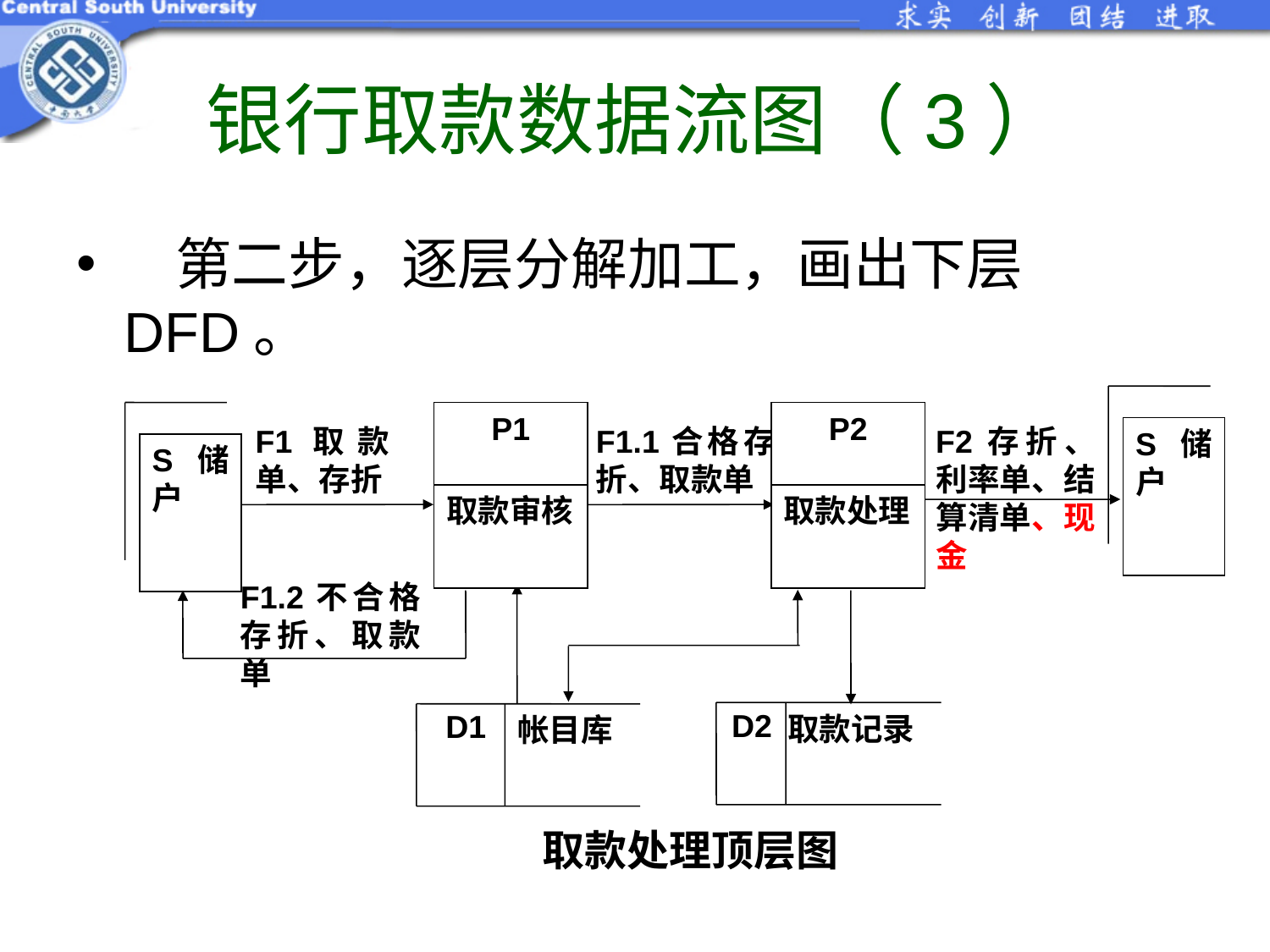

# 银行取款数据流图（3）
   第二步，逐层分解加工，画出下层DFD。

S储户

S储户
P1
取款审核
P2
取款处理
F1取款单、存折
F1.1合格存折、取款单
F2存折、利率单、结算清单、现金

F1.2不合格存折、取款单

  D2
  D1

取款记录

帐目库

  取款处理顶层图